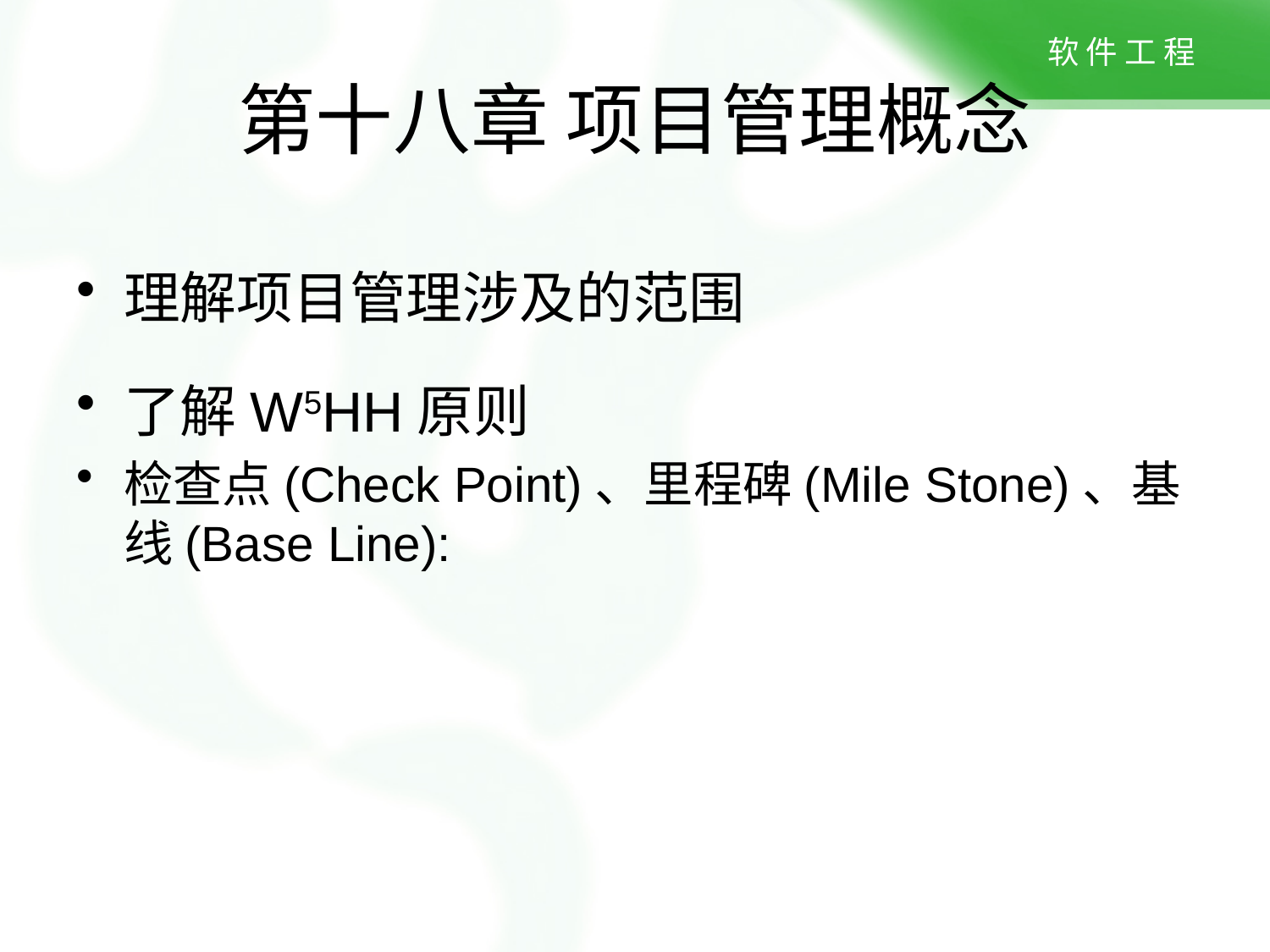

# 第十八章 项目管理概念
理解项目管理涉及的范围
了解W5HH原则
检查点(Check Point)、里程碑(Mile Stone)、基线(Base Line):